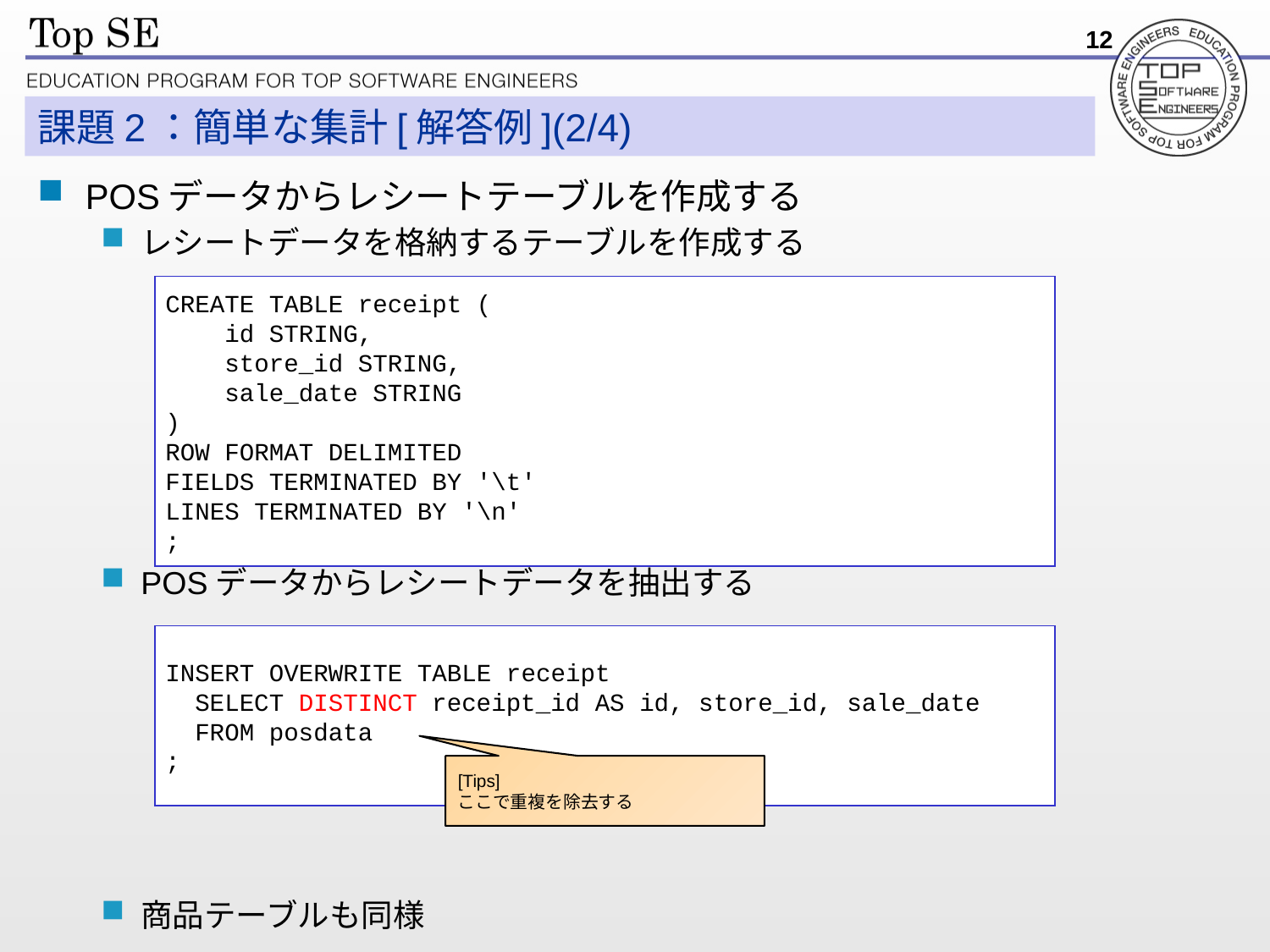

12
# 課題2：簡単な集計[解答例](2/4)
POSデータからレシートテーブルを作成する
レシートデータを格納するテーブルを作成する

POSデータからレシートデータを抽出する

商品テーブルも同様

CREATE TABLE receipt (
    id STRING,
    store_id STRING,
    sale_date STRING
)
ROW FORMAT DELIMITED
FIELDS TERMINATED BY '\t'
LINES TERMINATED BY '\n'
;
INSERT OVERWRITE TABLE receipt
  SELECT DISTINCT receipt_id AS id, store_id, sale_date
  FROM posdata
;
[Tips]
ここで重複を除去する